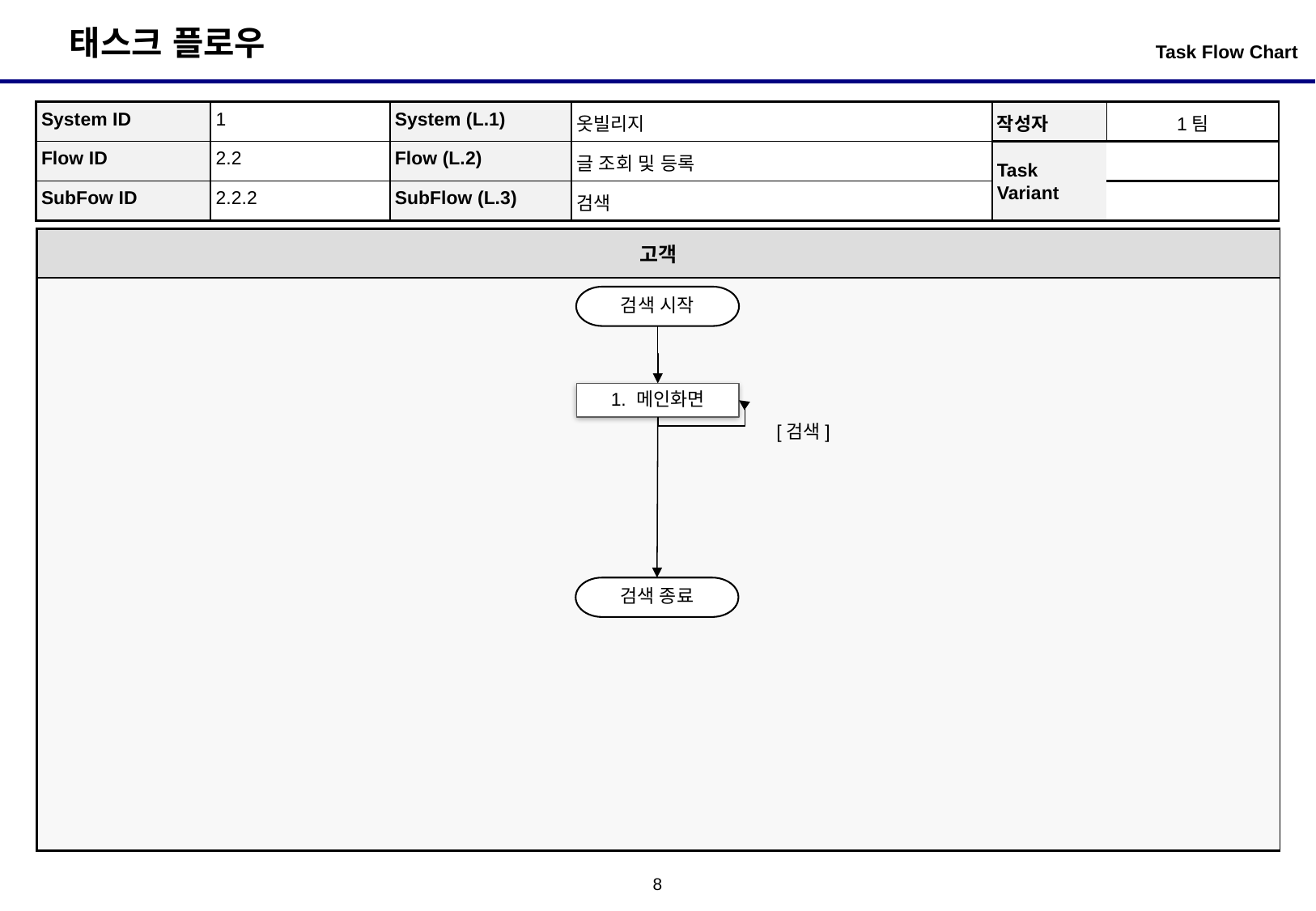

Task Flow Chart
| System ID | 1 | System (L.1) | 옷빌리지 | 작성자 | 1팀 |
| --- | --- | --- | --- | --- | --- |
| Flow ID | 2.2 | Flow (L.2) | 글 조회 및 등록 | Task Variant |  |
| SubFow ID | 2.2.2 | SubFlow (L.3) | 검색 |  |  |
| 고객 |
| --- |
|  |
검색 시작
1. 메인화면
[검색]
검색 종료